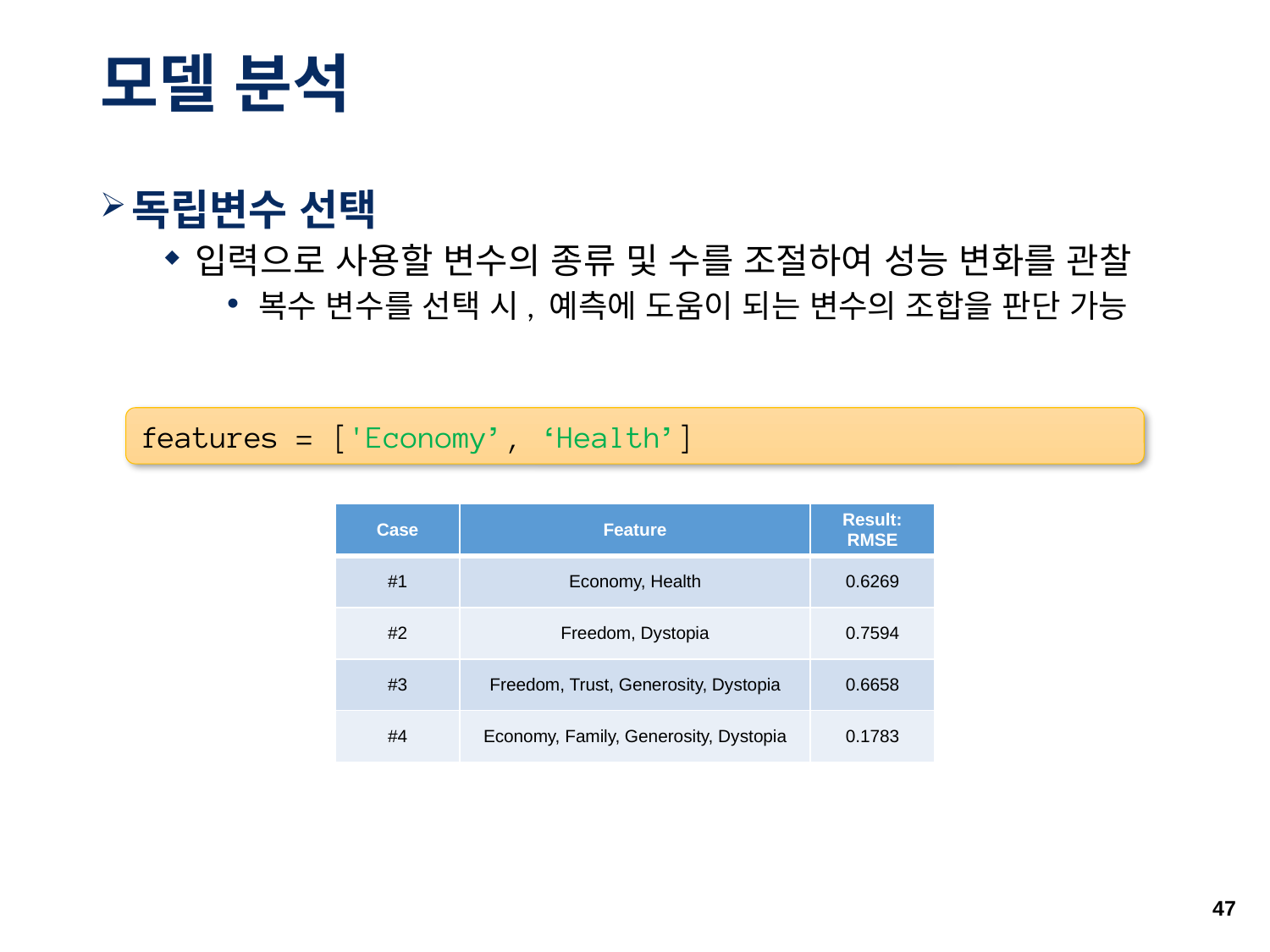

# 모델 분석
독립변수 선택
입력으로 사용할 변수의 종류 및 수를 조절하여 성능 변화를 관찰
복수 변수를 선택 시, 예측에 도움이 되는 변수의 조합을 판단 가능
features = ['Economy’, ‘Health’]
| Case | Feature | Result: RMSE |
| --- | --- | --- |
| #1 | Economy, Health | 0.6269 |
| #2 | Freedom, Dystopia | 0.7594 |
| #3 | Freedom, Trust, Generosity, Dystopia | 0.6658 |
| #4 | Economy, Family, Generosity, Dystopia | 0.1783 |
47